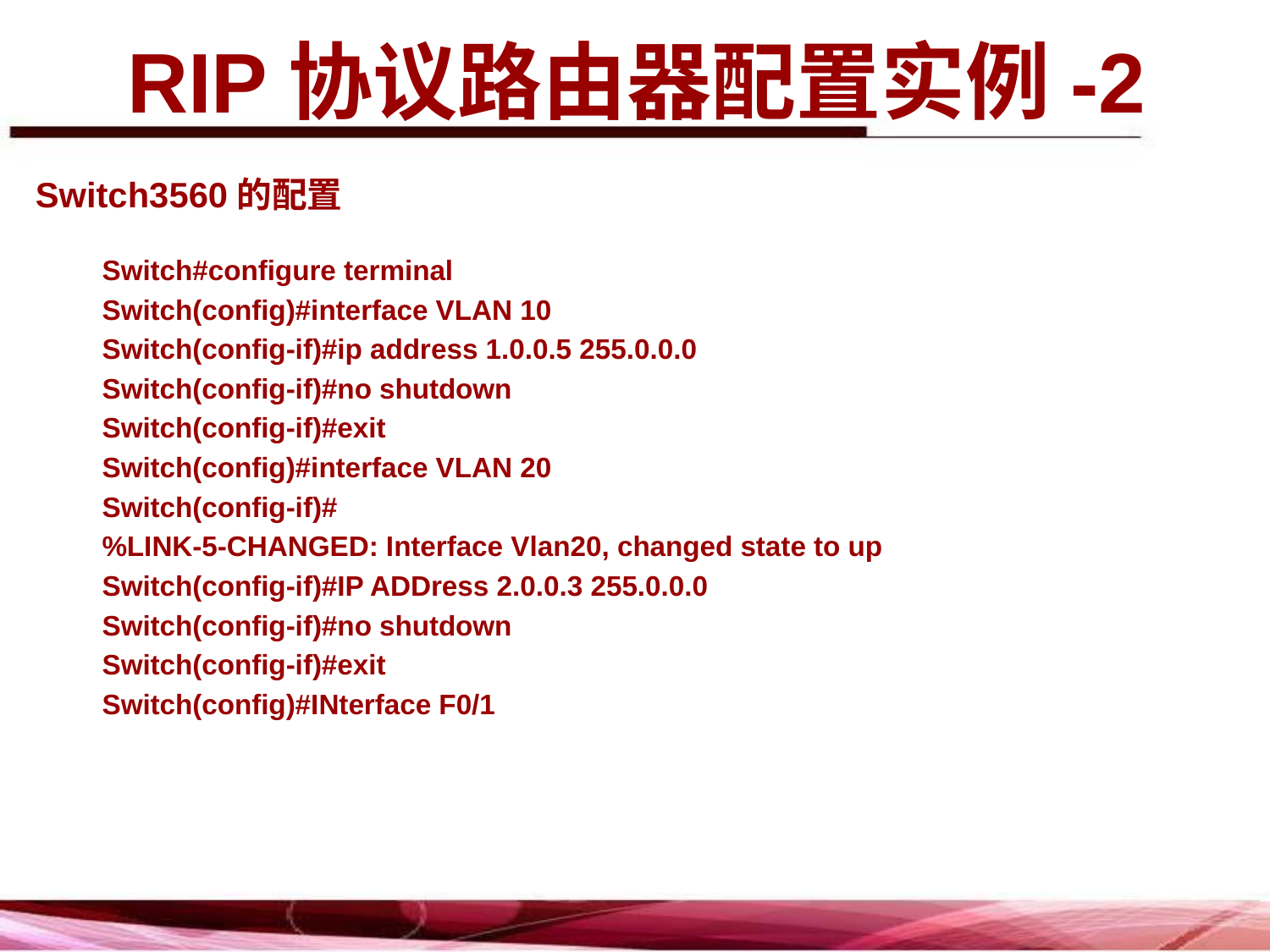

# RIP协议路由器配置实例-2
Switch3560的配置
Switch#configure terminal
Switch(config)#interface VLAN 10
Switch(config-if)#ip address 1.0.0.5 255.0.0.0
Switch(config-if)#no shutdown
Switch(config-if)#exit
Switch(config)#interface VLAN 20
Switch(config-if)#
%LINK-5-CHANGED: Interface Vlan20, changed state to up
Switch(config-if)#IP ADDress 2.0.0.3 255.0.0.0
Switch(config-if)#no shutdown
Switch(config-if)#exit
Switch(config)#INterface F0/1